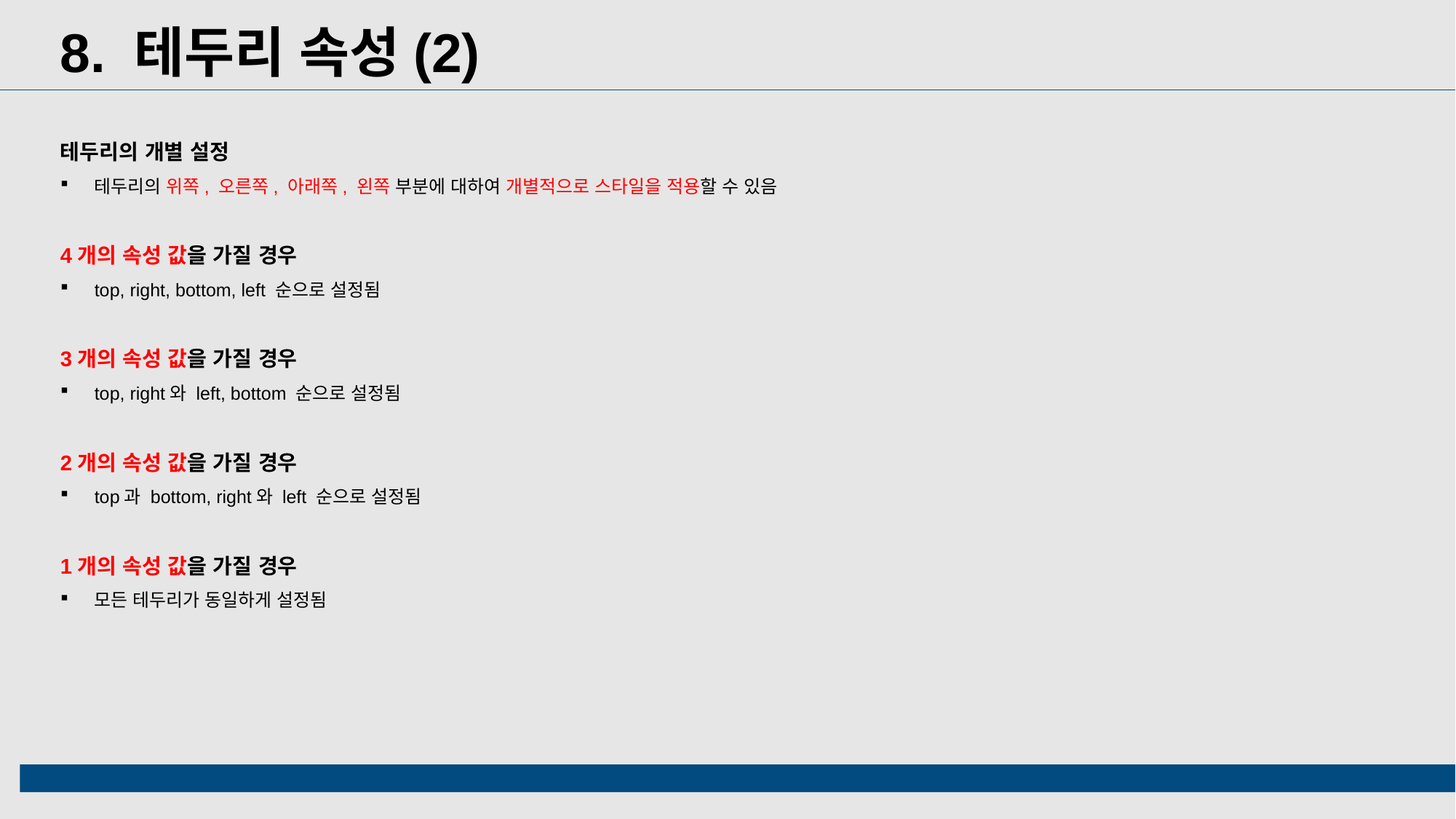

8. 테두리 속성(2)
테두리의 개별 설정
테두리의 위쪽, 오른쪽, 아래쪽, 왼쪽 부분에 대하여 개별적으로 스타일을 적용할 수 있음

4개의 속성 값을 가질 경우
top, right, bottom, left 순으로 설정됨

3개의 속성 값을 가질 경우
top, right와 left, bottom 순으로 설정됨

2개의 속성 값을 가질 경우
top과 bottom, right와 left 순으로 설정됨

1개의 속성 값을 가질 경우
모든 테두리가 동일하게 설정됨